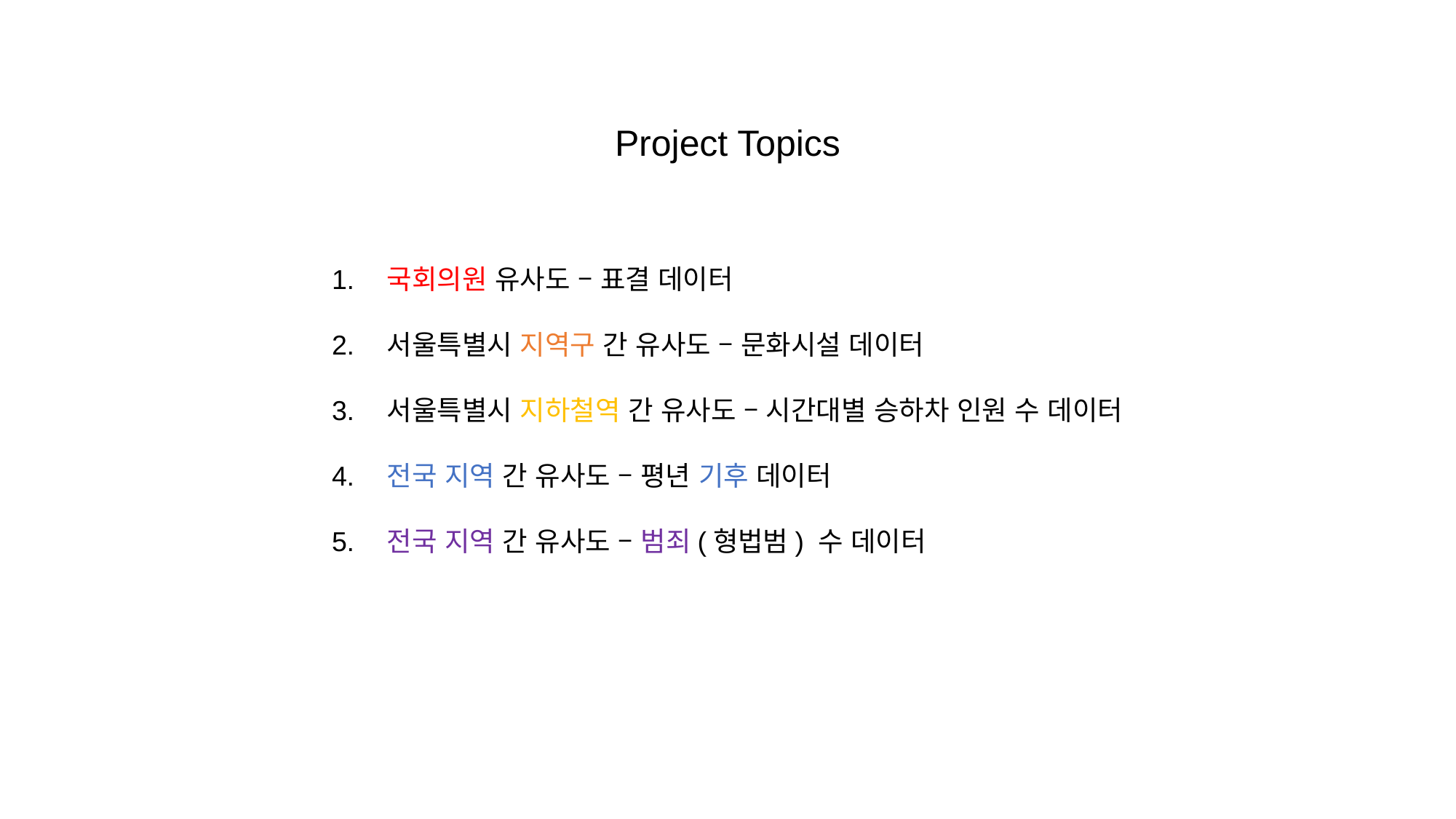

Project Topics
 국회의원 유사도 – 표결 데이터

 서울특별시 지역구 간 유사도 – 문화시설 데이터

 서울특별시 지하철역 간 유사도 – 시간대별 승하차 인원 수 데이터

 전국 지역 간 유사도 – 평년 기후 데이터

 전국 지역 간 유사도 – 범죄(형법범) 수 데이터